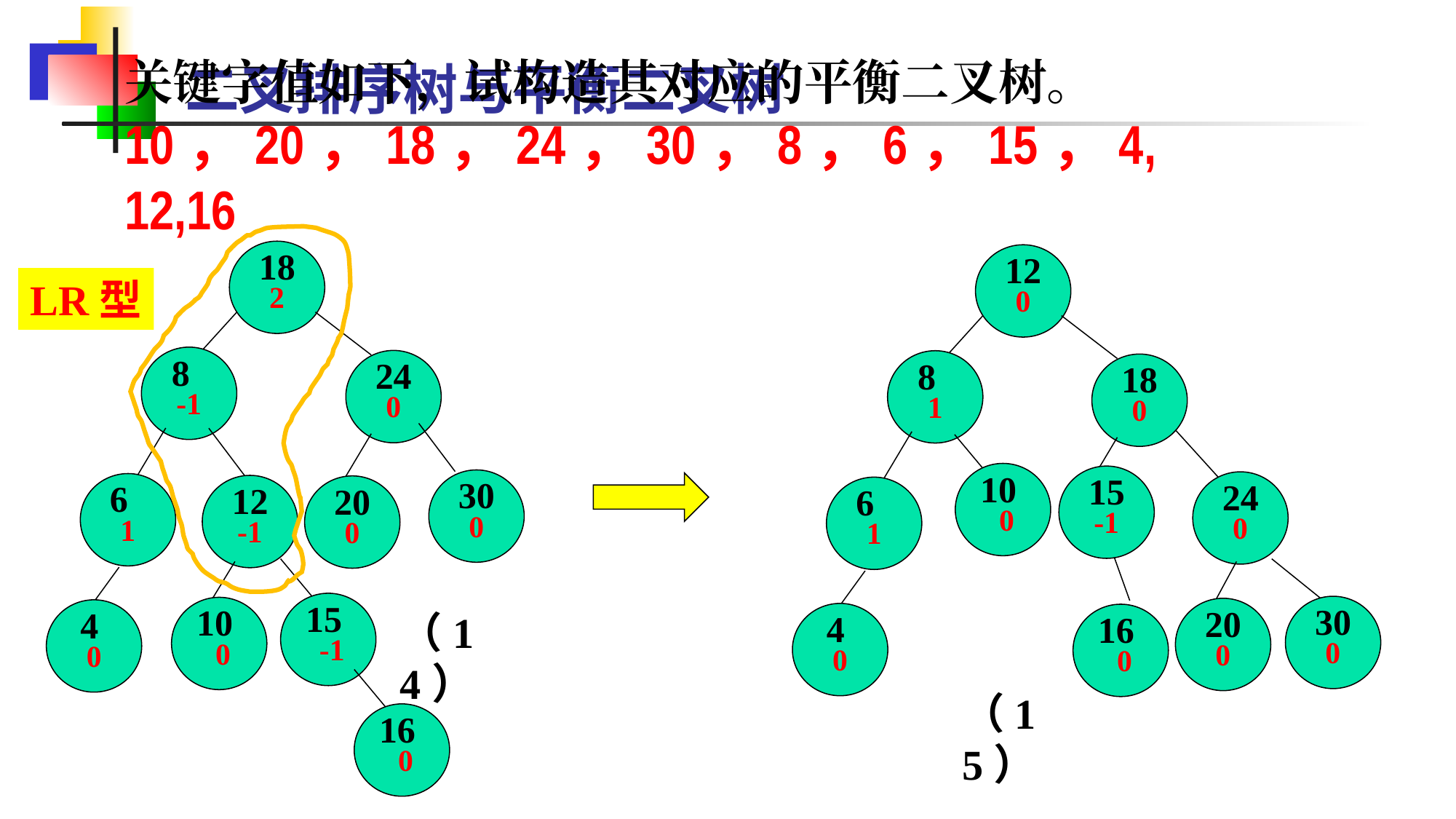

二叉排序树与平衡二叉树
关键字值如下，试构造其对应的平衡二叉树。
10，20，18，24，30，8，6，15，4, 12,16

18 2

8   -1

24 0
（14）

30 0
20 0

6   1

12 -1

15   -1

4  0

10   0

16   0
LR型
12 0

8   1

18 0
（15）

15 -1
24 0

6   1

30 0

10   0

4  0

16   0

20 0